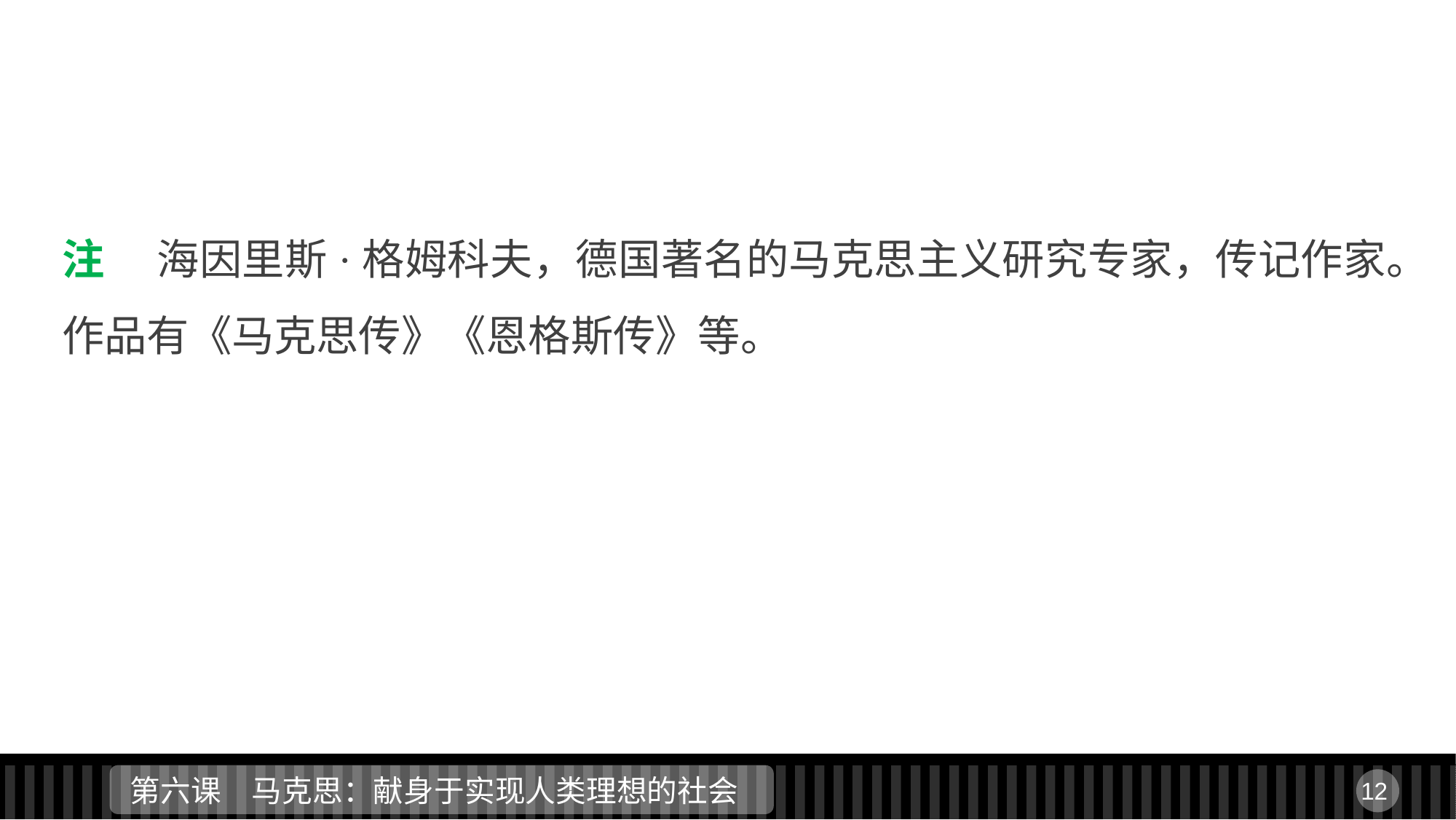

注 　海因里斯·格姆科夫，德国著名的马克思主义研究专家，传记作家。作品有《马克思传》《恩格斯传》等。